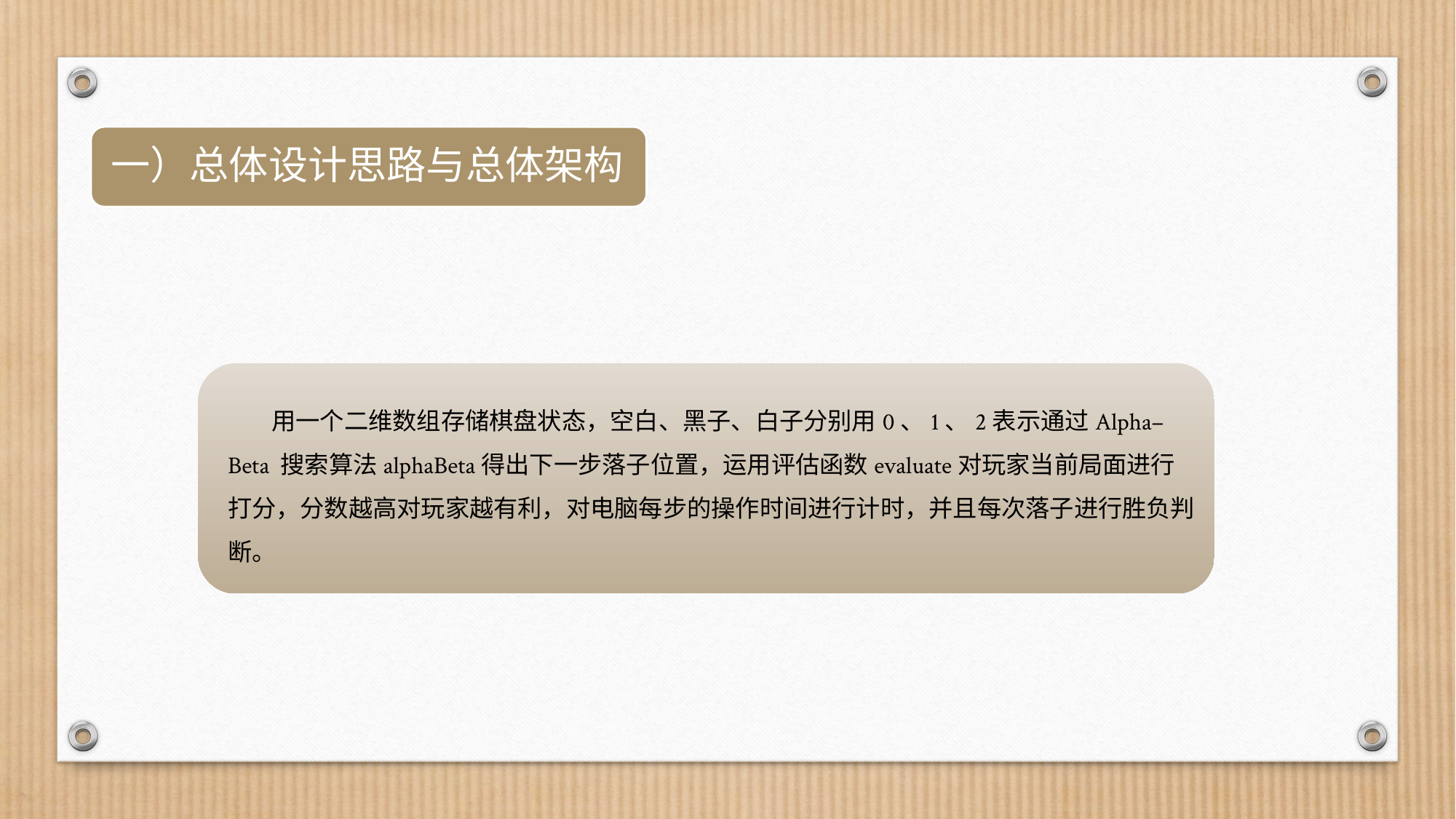

一）总体设计思路与总体架构
       用一个二维数组存储棋盘状态，空白、黑子、白子分别用0、1、2表示通过Alpha–Beta 搜索算法alphaBeta得出下一步落子位置，运用评估函数evaluate对玩家当前局面进行打分，分数越高对玩家越有利，对电脑每步的操作时间进行计时，并且每次落子进行胜负判断。